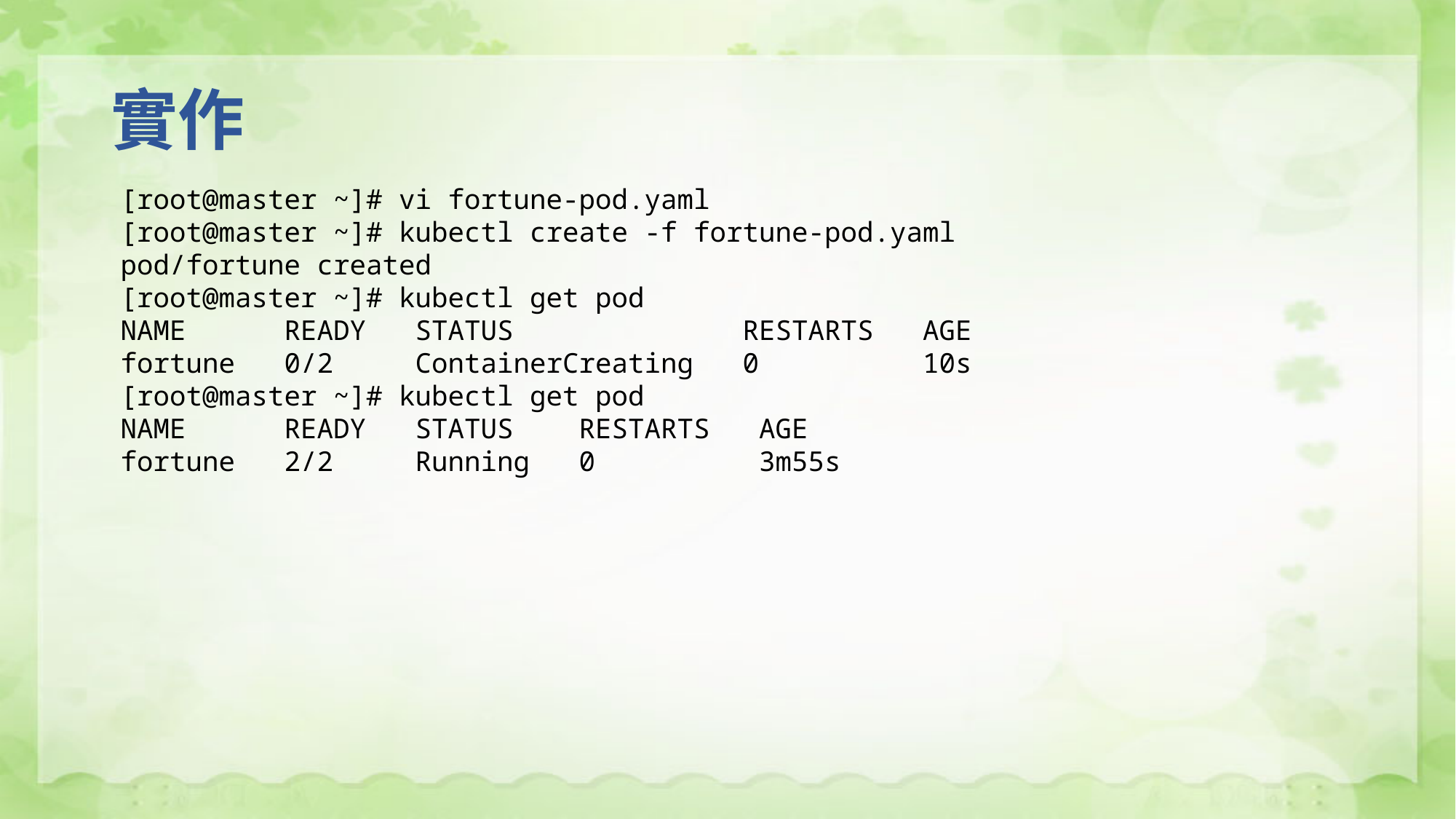

# 實作
[root@master ~]# vi fortune-pod.yaml
[root@master ~]# kubectl create -f fortune-pod.yaml
pod/fortune created
[root@master ~]# kubectl get pod
NAME      READY   STATUS              RESTARTS   AGE
fortune   0/2     ContainerCreating   0          10s
[root@master ~]# kubectl get pod
NAME      READY   STATUS    RESTARTS   AGE
fortune   2/2     Running   0          3m55s